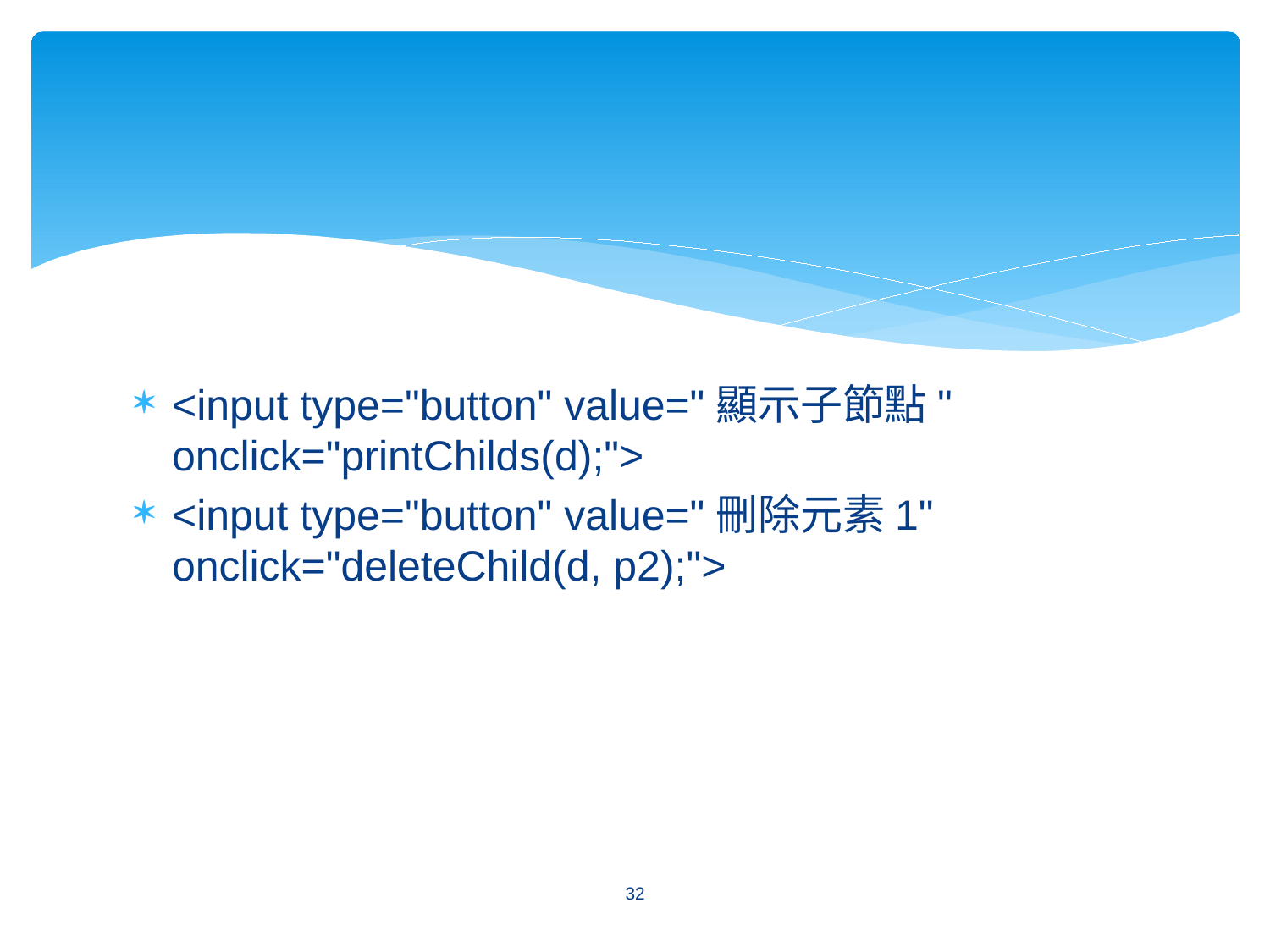

#
<input type="button" value="顯示子節點" onclick="printChilds(d);">
<input type="button" value="刪除元素1" onclick="deleteChild(d, p2);">
32